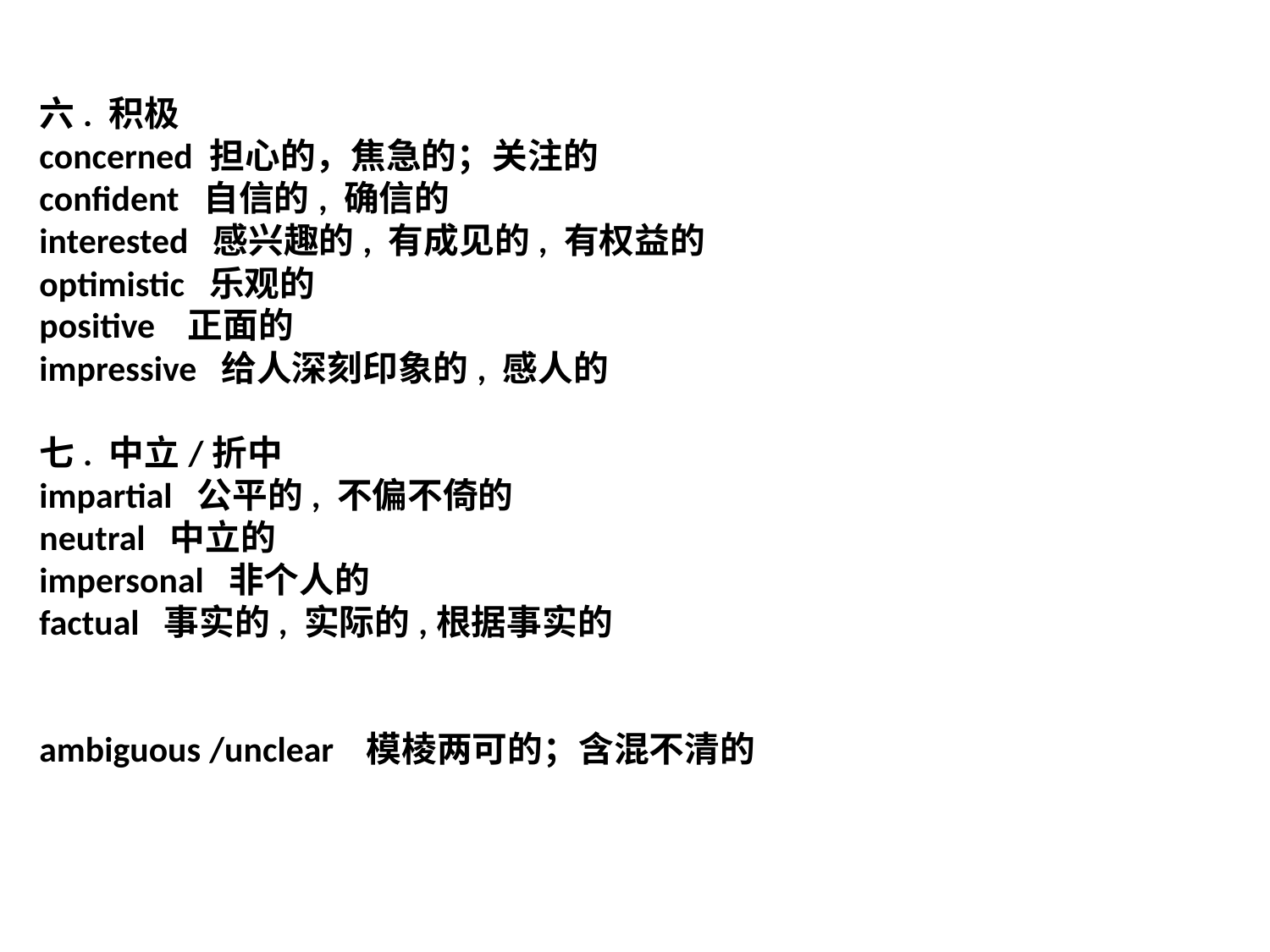

# 六. 积极 concerned 担心的，焦急的；关注的 confident  自信的, 确信的 interested  感兴趣的, 有成见的, 有权益的 optimistic  乐观的 positive   正面的 impressive  给人深刻印象的, 感人的 七. 中立/折中 impartial  公平的, 不偏不倚的 neutral  中立的 impersonal  非个人的 factual  事实的, 实际的,根据事实的 ambiguous /unclear   模棱两可的；含混不清的